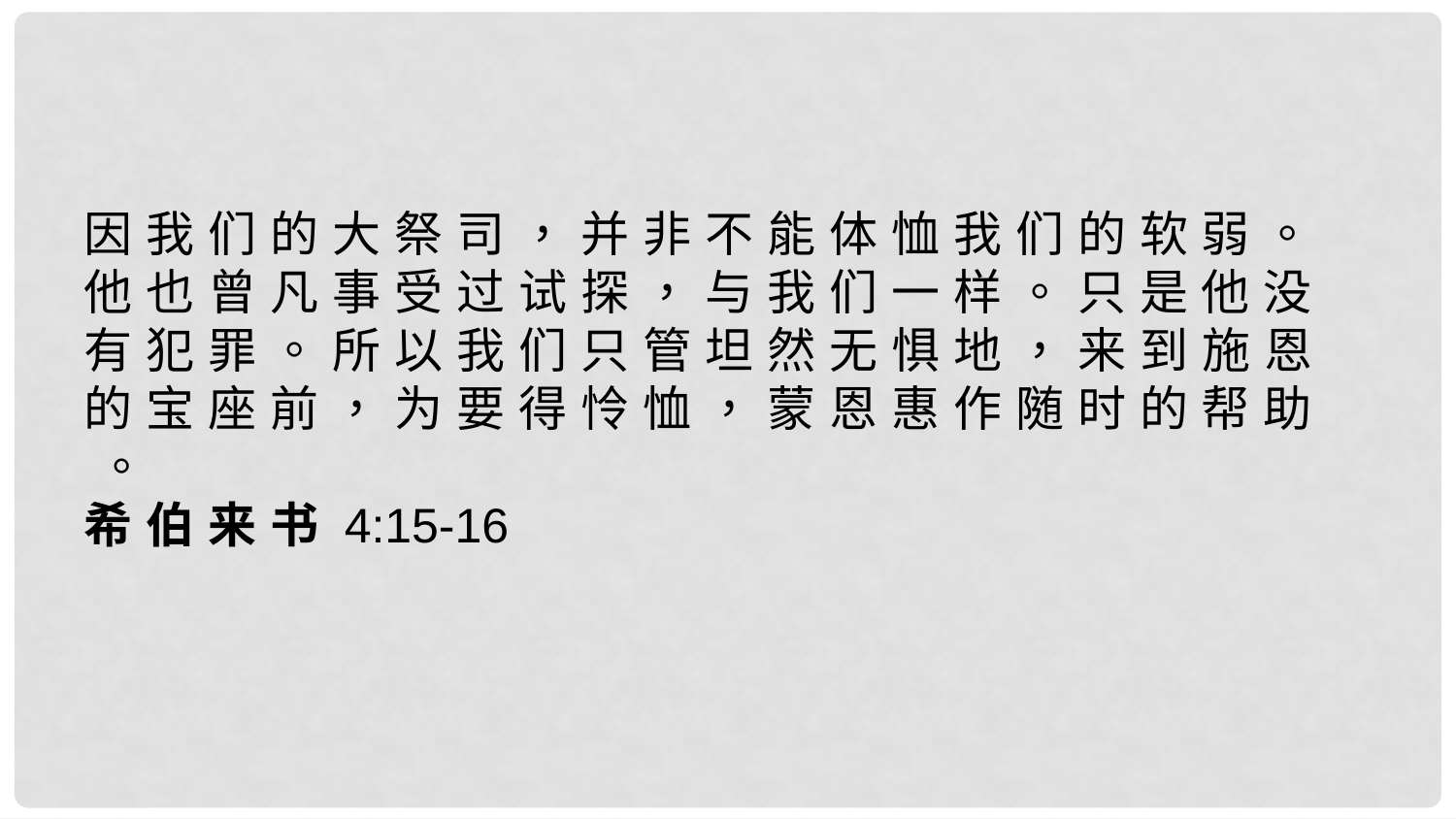

因 我 们 的 大 祭 司 ， 并 非 不 能 体 恤 我 们 的 软 弱 。 他 也 曾 凡 事 受 过 试 探 ， 与 我 们 一 样 。 只 是 他 没 有 犯 罪 。 所 以 我 们 只 管 坦 然 无 惧 地 ， 来 到 施 恩 的 宝 座 前 ， 为 要 得 怜 恤 ， 蒙 恩 惠 作 随 时 的 帮 助 。
希 伯 来 书 4:15-16